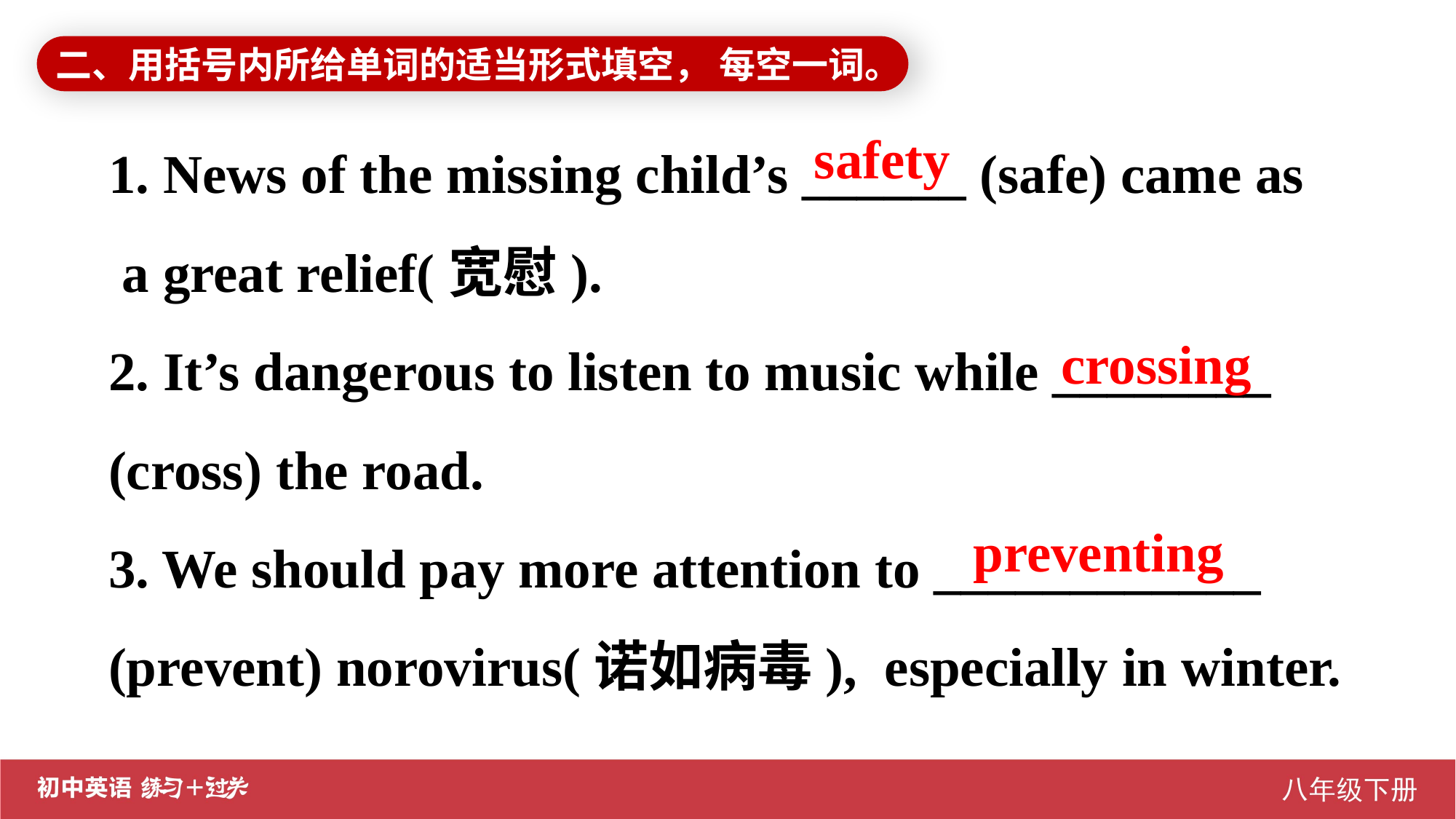

二、用括号内所给单词的适当形式填空， 每空一词。
1. News of the missing child’s ______ (safe) came as
 a great relief(宽慰).
2. It’s dangerous to listen to music while ________ (cross) the road.
3. We should pay more attention to ____________ (prevent) norovirus(诺如病毒),  especially in winter.
 safety
crossing
preventing